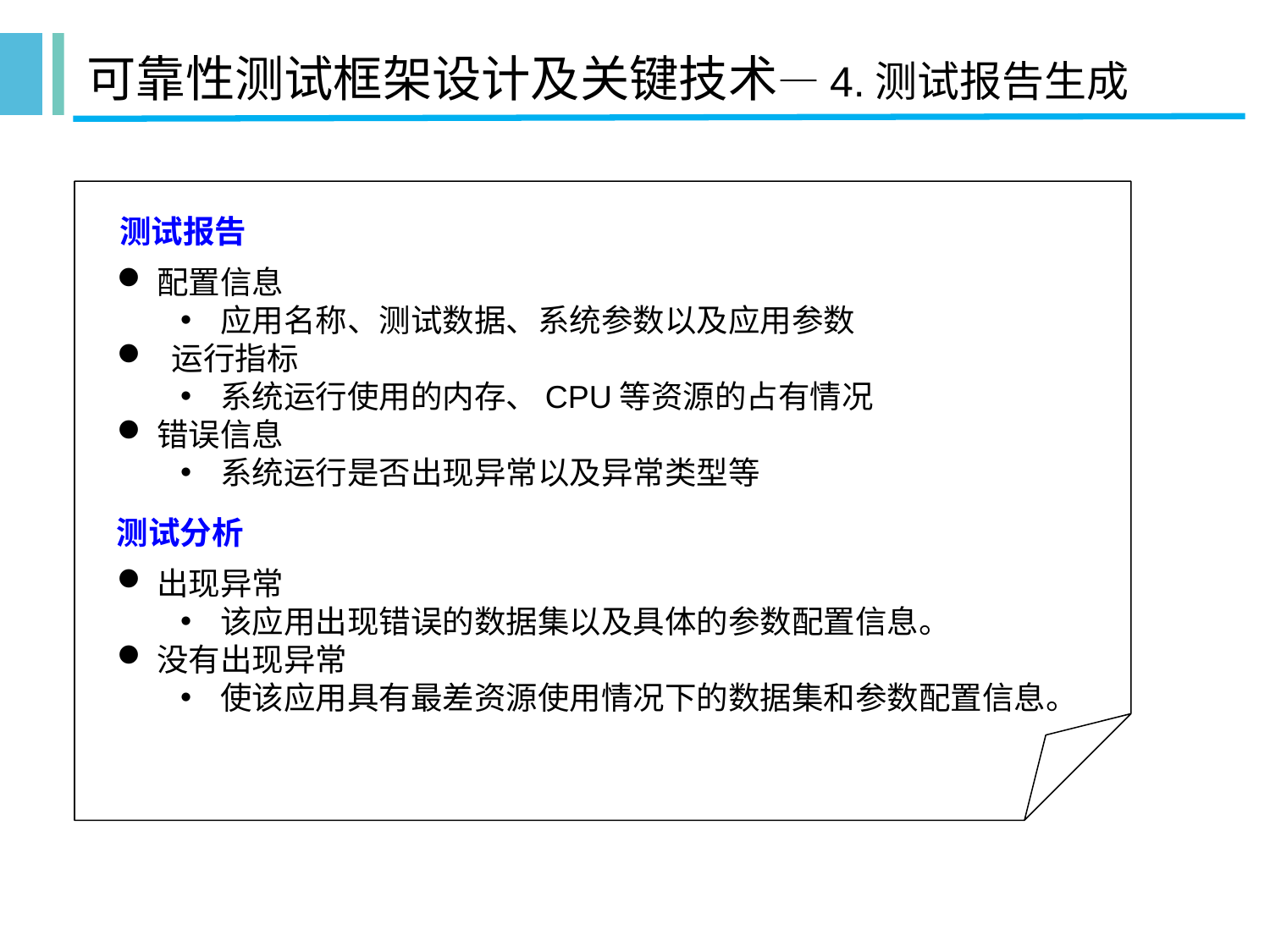

可靠性测试框架设计及关键技术—4.测试报告生成

测试报告
配置信息
应用名称、测试数据、系统参数以及应用参数
 运行指标
系统运行使用的内存、CPU等资源的占有情况
错误信息
系统运行是否出现异常以及异常类型等

测试分析
出现异常
该应用出现错误的数据集以及具体的参数配置信息。
没有出现异常
使该应用具有最差资源使用情况下的数据集和参数配置信息。